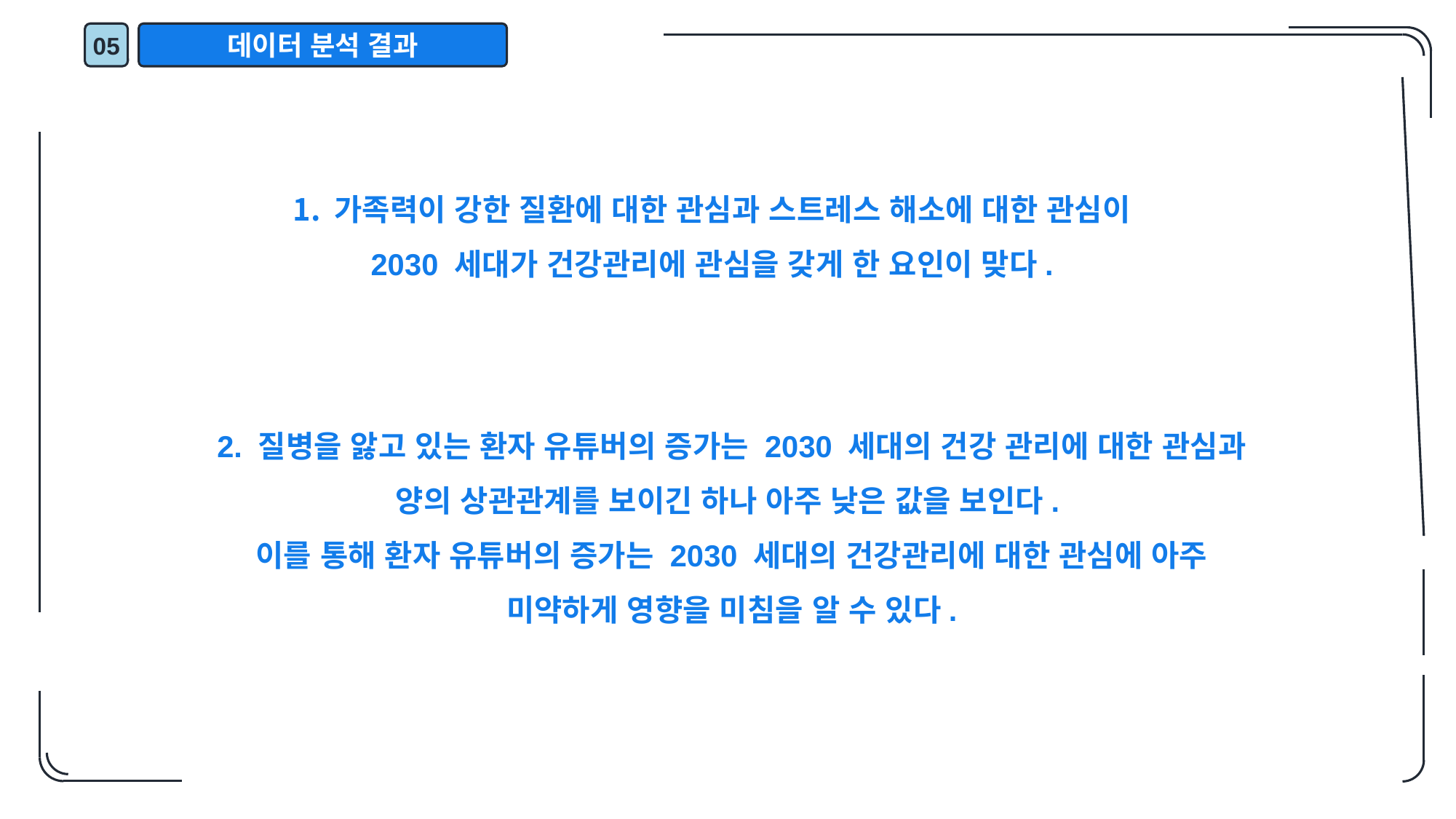

05
데이터 분석 결과

가족력이 강한 질환에 대한 관심과 스트레스 해소에 대한 관심이
 2030 세대가 건강관리에 관심을 갖게 한 요인이 맞다.

2. 질병을 앓고 있는 환자 유튜버의 증가는 2030 세대의 건강 관리에 대한 관심과 양의 상관관계를 보이긴 하나 아주 낮은 값을 보인다.
이를 통해 환자 유튜버의 증가는 2030 세대의 건강관리에 대한 관심에 아주 미약하게 영향을 미침을 알 수 있다.